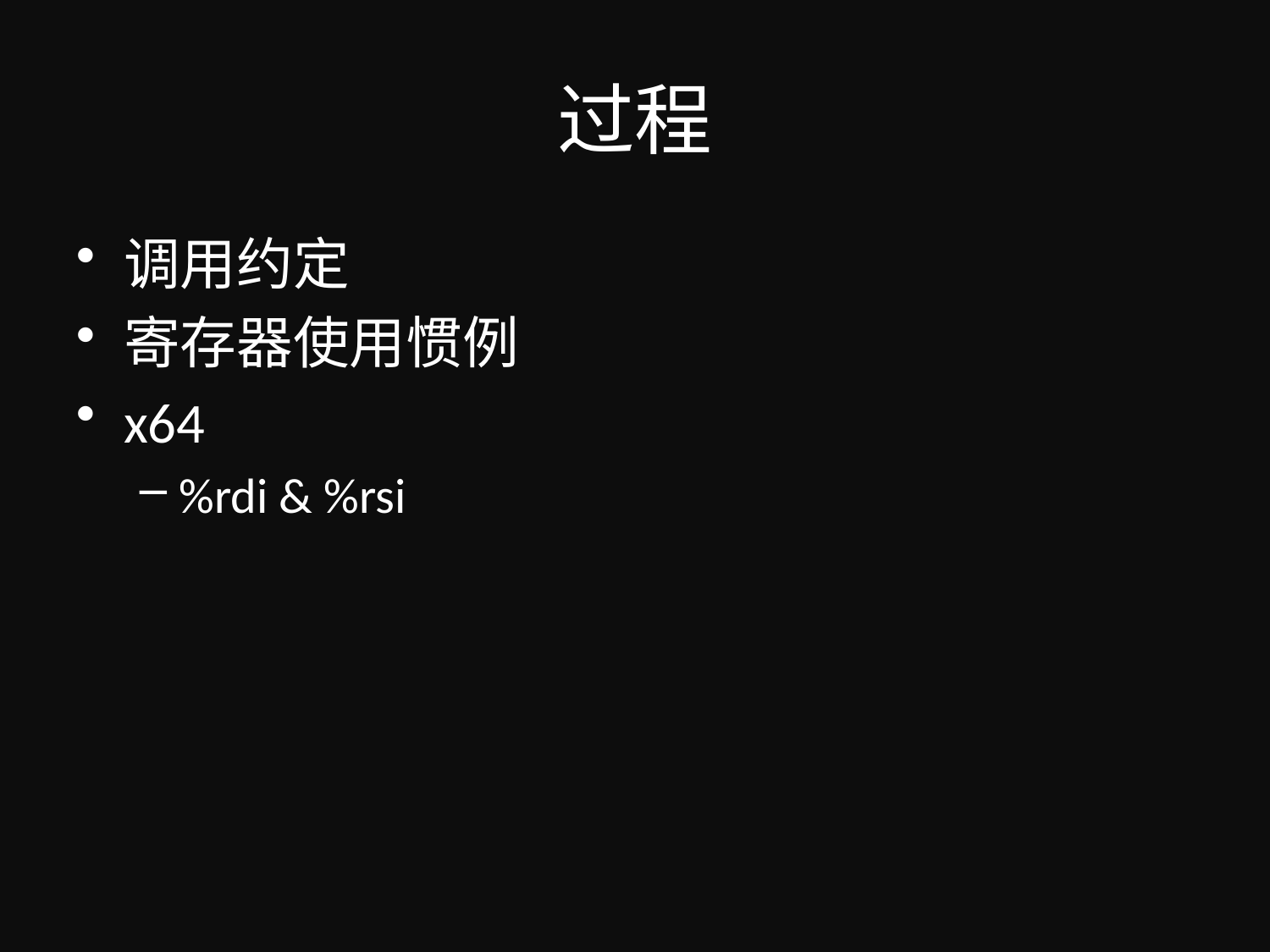

# 过程
调用约定
寄存器使用惯例
x64
%rdi & %rsi